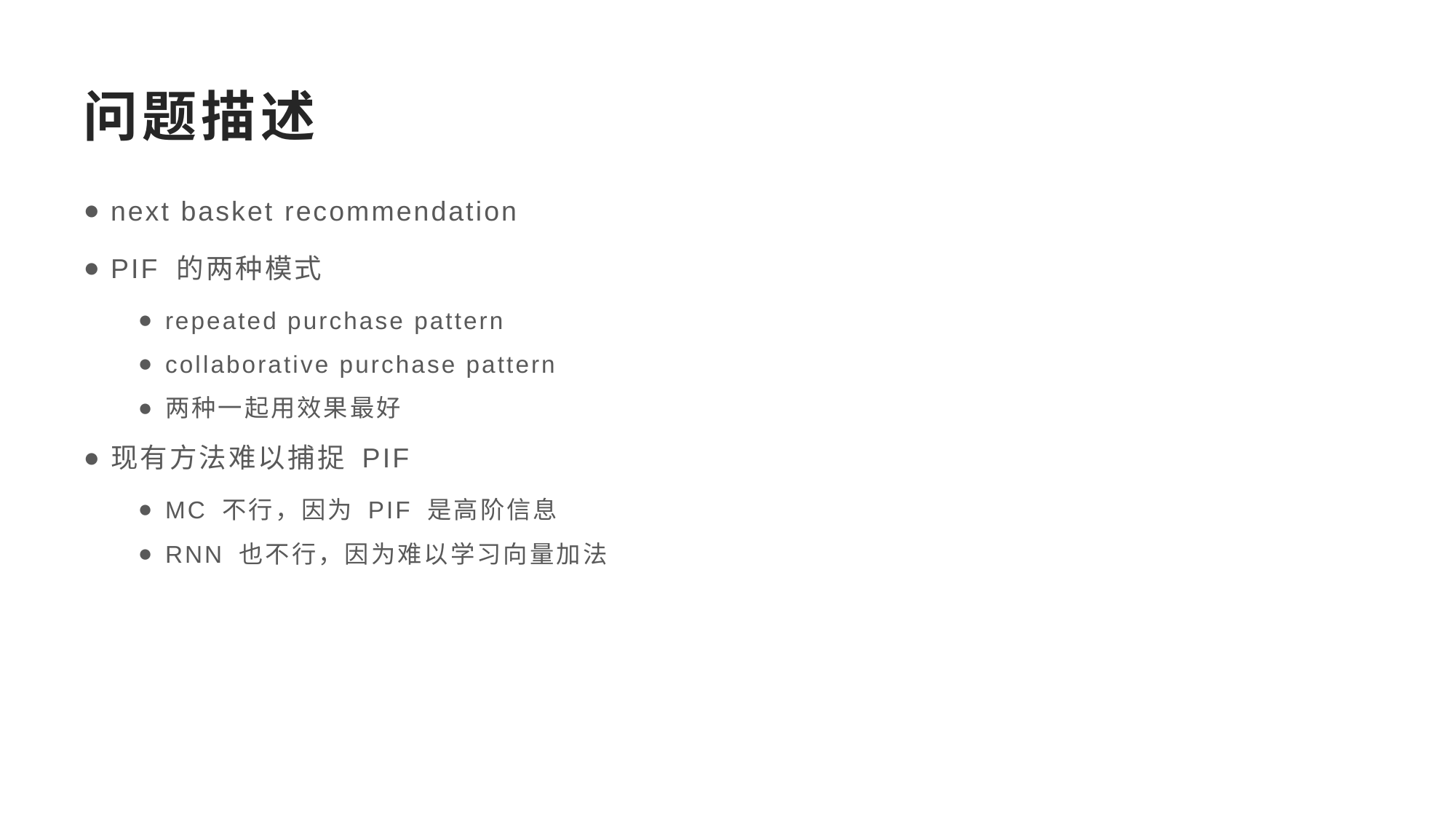

# 问题描述
next basket recommendation
PIF 的两种模式
repeated purchase pattern
collaborative purchase pattern
两种一起用效果最好
现有方法难以捕捉 PIF
MC 不行，因为 PIF 是高阶信息
RNN 也不行，因为难以学习向量加法